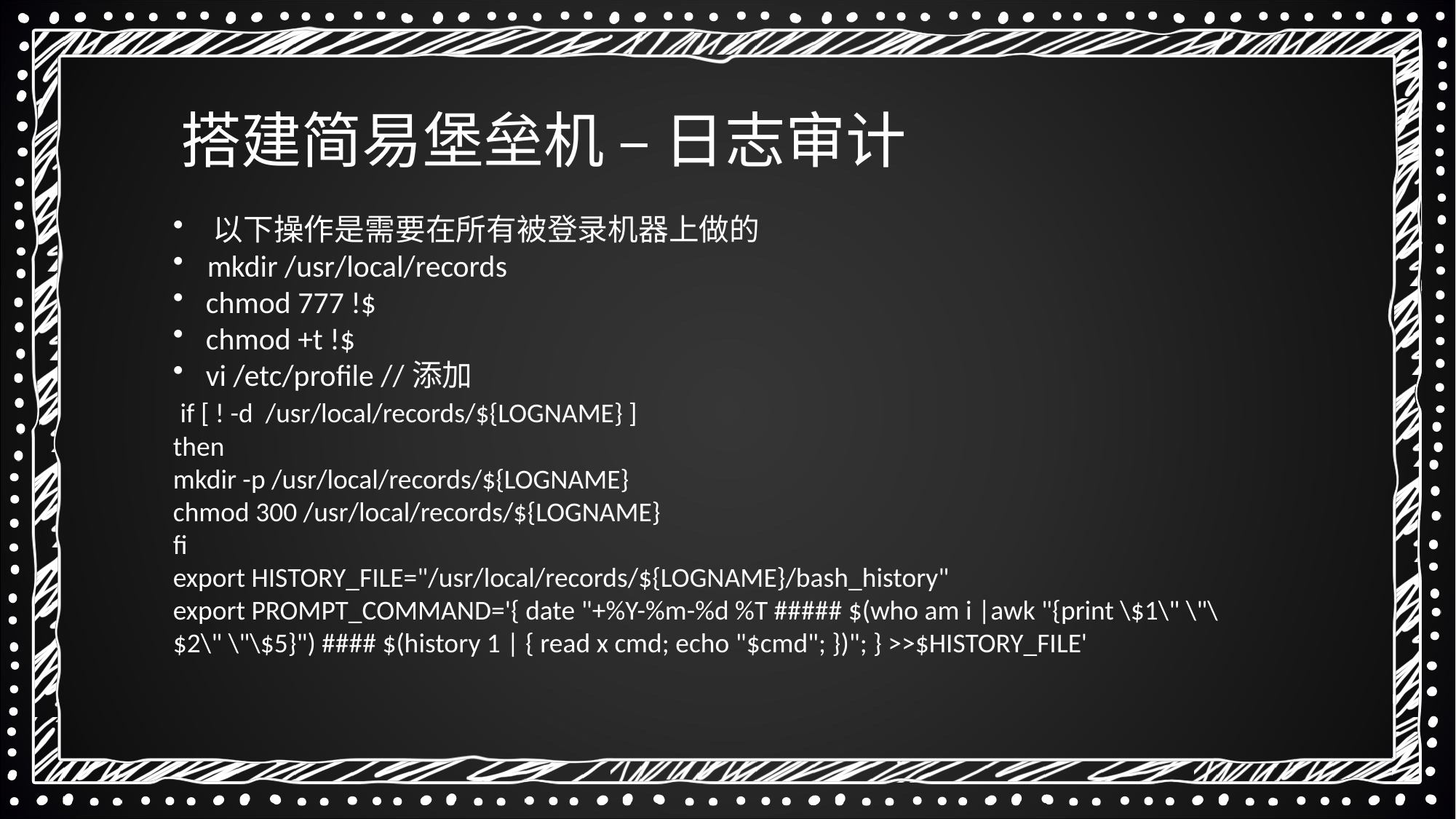

搭建简易堡垒机 – 日志审计
 以下操作是需要在所有被登录机器上做的
 mkdir /usr/local/records
 chmod 777 !$
 chmod +t !$
 vi /etc/profile //添加
 if [ ! -d  /usr/local/records/${LOGNAME} ]
then
mkdir -p /usr/local/records/${LOGNAME}
chmod 300 /usr/local/records/${LOGNAME}
fi
export HISTORY_FILE="/usr/local/records/${LOGNAME}/bash_history"
export PROMPT_COMMAND='{ date "+%Y-%m-%d %T ##### $(who am i |awk "{print \$1\" \"\$2\" \"\$5}") #### $(history 1 | { read x cmd; echo "$cmd"; })"; } >>$HISTORY_FILE'